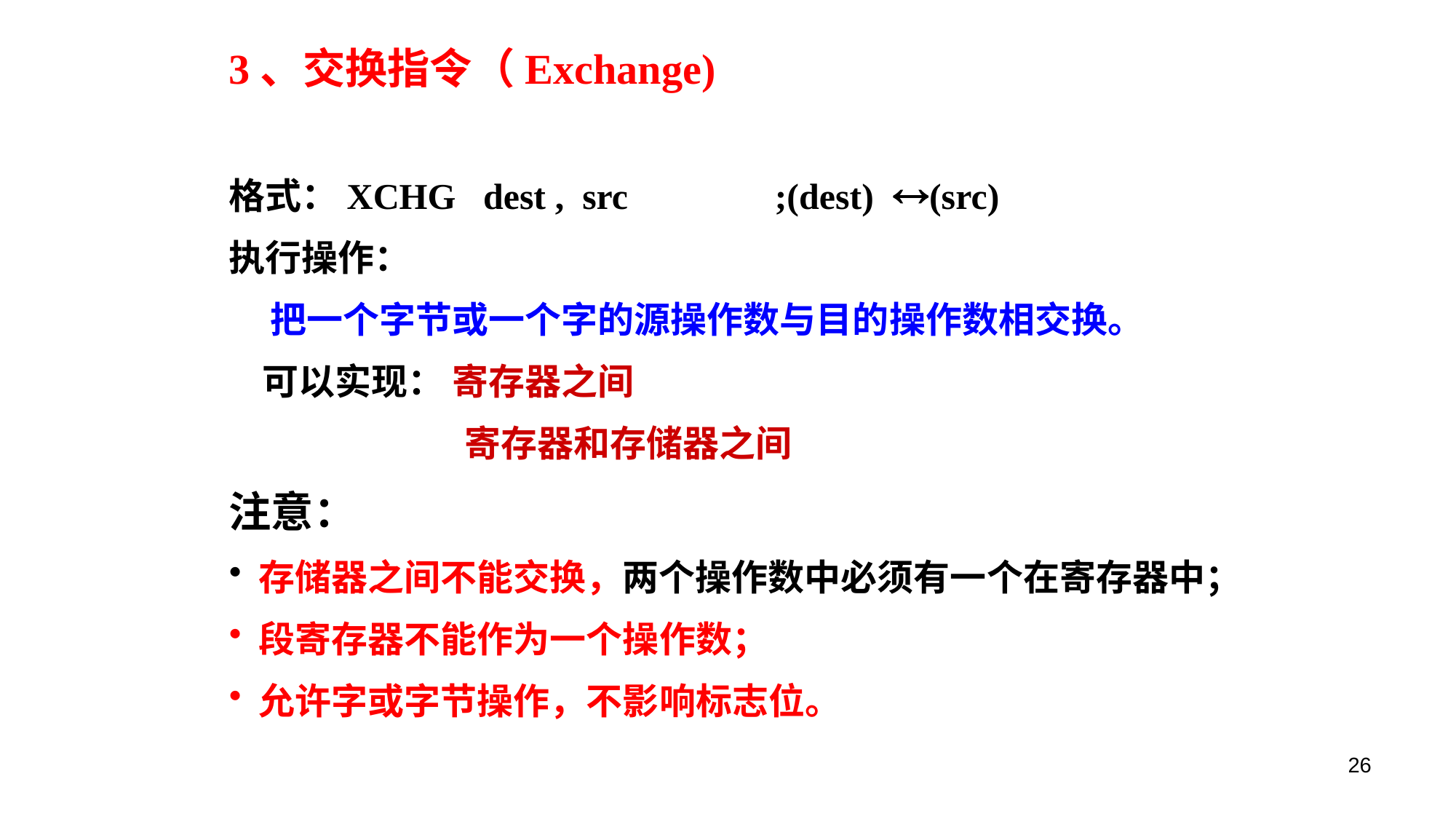

3、交换指令（Exchange)

格式：XCHG   dest ,  src		;(dest)  ↔(src)
执行操作：
    把一个字节或一个字的源操作数与目的操作数相交换。
   可以实现： 寄存器之间
	 	 寄存器和存储器之间
注意：
 存储器之间不能交换，两个操作数中必须有一个在寄存器中；
 段寄存器不能作为一个操作数；
 允许字或字节操作，不影响标志位。

26